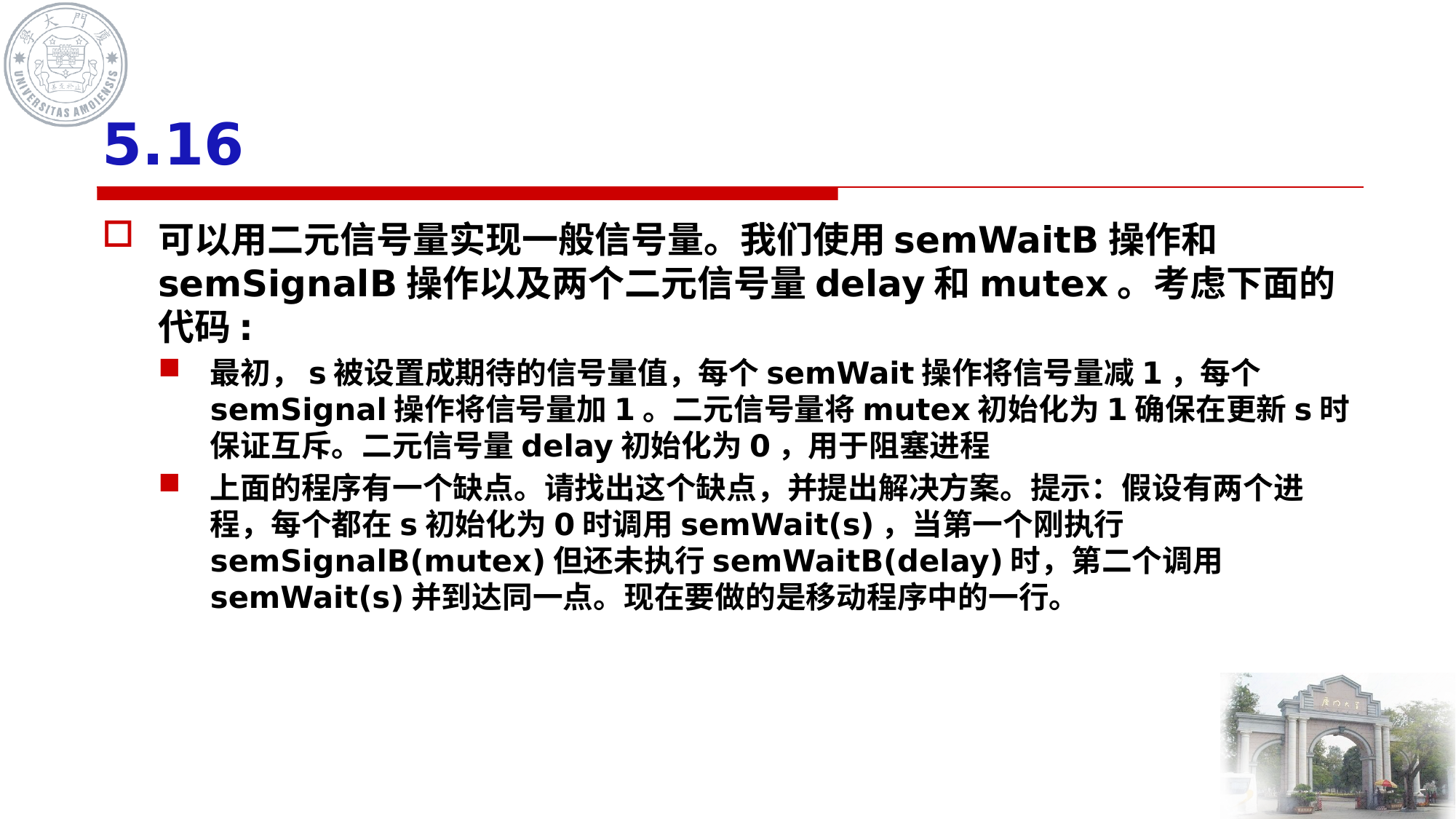

# 5.16
可以用二元信号量实现一般信号量。我们使用semWaitB操作和semSignalB操作以及两个二元信号量delay和mutex。考虑下面的代码:
最初，s被设置成期待的信号量值，每个semWait操作将信号量减1，每个semSignal操作将信号量加1。二元信号量将mutex初始化为1确保在更新s时保证互斥。二元信号量delay初始化为0，用于阻塞进程
上面的程序有一个缺点。请找出这个缺点，并提出解决方案。提示：假设有两个进程，每个都在s初始化为0时调用semWait(s)，当第一个刚执行semSignalB(mutex)但还未执行semWaitB(delay)时，第二个调用semWait(s)并到达同一点。现在要做的是移动程序中的一行。